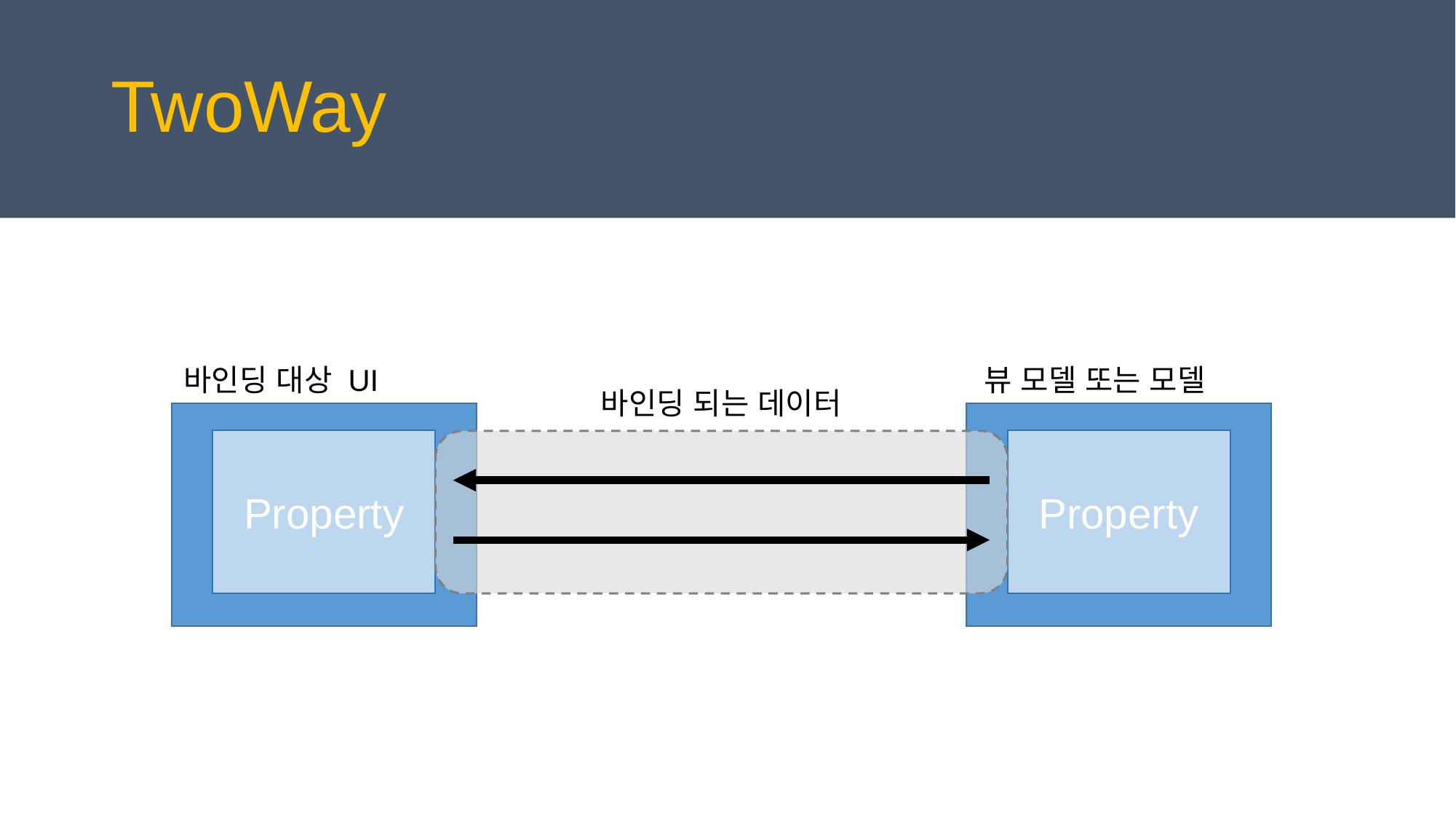

TwoWay
바인딩 대상 UI

Property
뷰 모델 또는 모델

Property
바인딩 되는 데이터